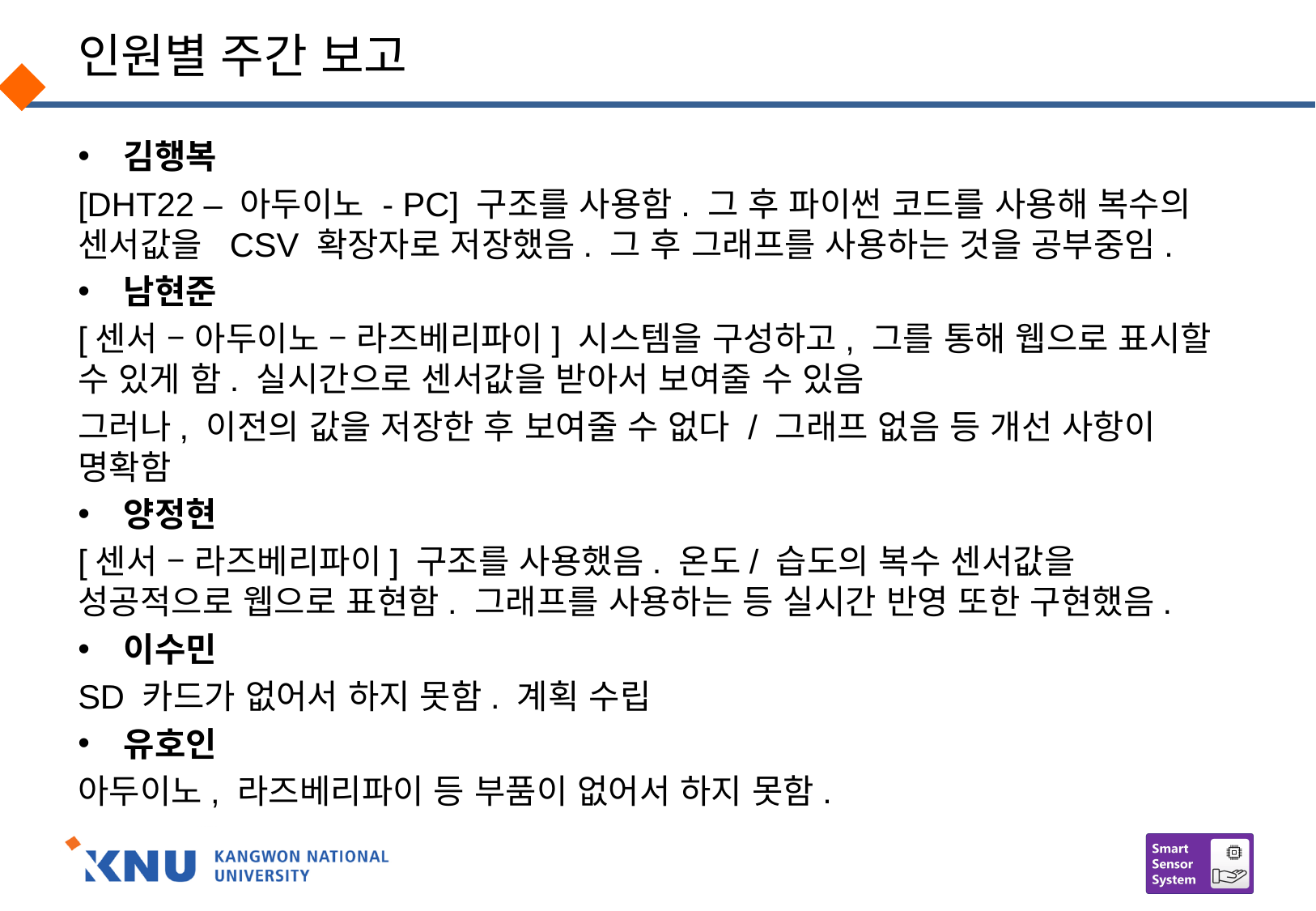

# 인원별 주간 보고
김행복
[DHT22 – 아두이노 - PC] 구조를 사용함. 그 후 파이썬 코드를 사용해 복수의 센서값을  CSV 확장자로 저장했음. 그 후 그래프를 사용하는 것을 공부중임.
남현준
[센서 – 아두이노 – 라즈베리파이] 시스템을 구성하고, 그를 통해 웹으로 표시할 수 있게 함. 실시간으로 센서값을 받아서 보여줄 수 있음
그러나, 이전의 값을 저장한 후 보여줄 수 없다 / 그래프 없음 등 개선 사항이 명확함
양정현
[센서 – 라즈베리파이] 구조를 사용했음. 온도/ 습도의 복수 센서값을 성공적으로 웹으로 표현함. 그래프를 사용하는 등 실시간 반영 또한 구현했음.
이수민
SD 카드가 없어서 하지 못함. 계획 수립
유호인
아두이노, 라즈베리파이 등 부품이 없어서 하지 못함.